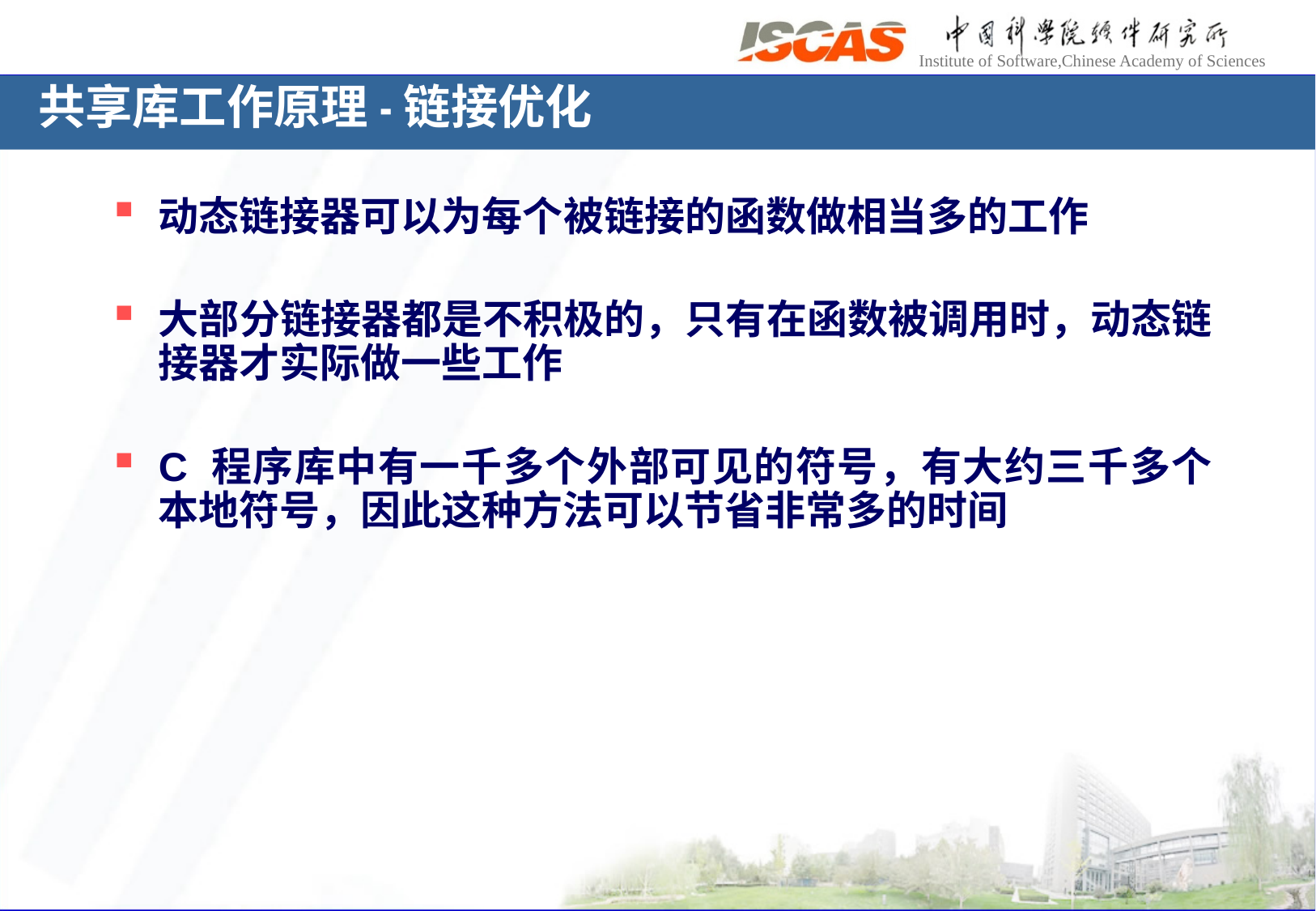

共享库工作原理-链接优化
动态链接器可以为每个被链接的函数做相当多的工作

大部分链接器都是不积极的，只有在函数被调用时，动态链接器才实际做一些工作

C 程序库中有一千多个外部可见的符号，有大约三千多个本地符号，因此这种方法可以节省非常多的时间